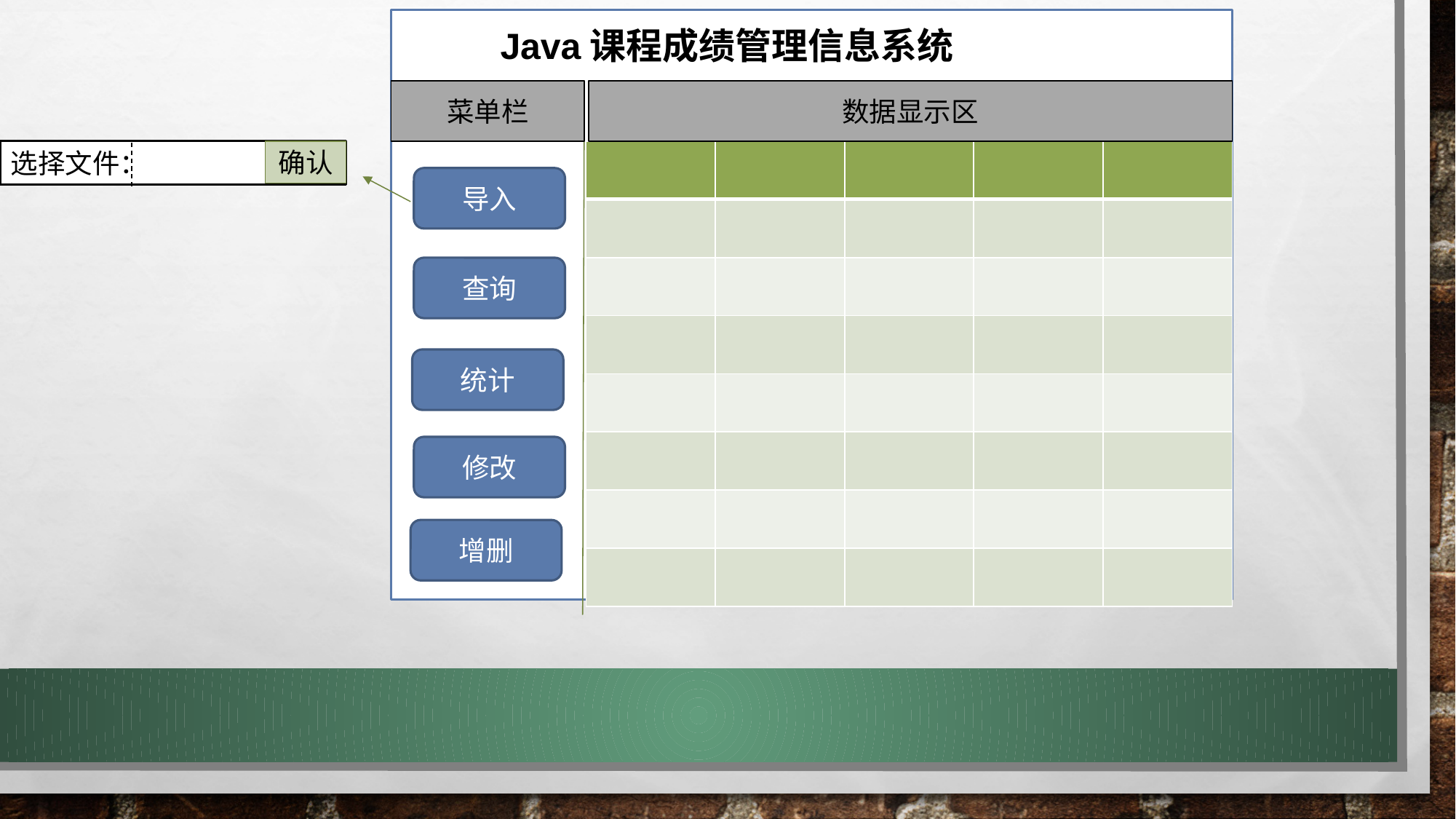

Java课程成绩管理信息系统
数据显示区
菜单栏
确认
|  |  |  |  |  |
| --- | --- | --- | --- | --- |
|  |  |  |  |  |
|  |  |  |  |  |
|  |  |  |  |  |
|  |  |  |  |  |
|  |  |  |  |  |
|  |  |  |  |  |
|  |  |  |  |  |
选择文件：
导入
查询
统计
修改
增删